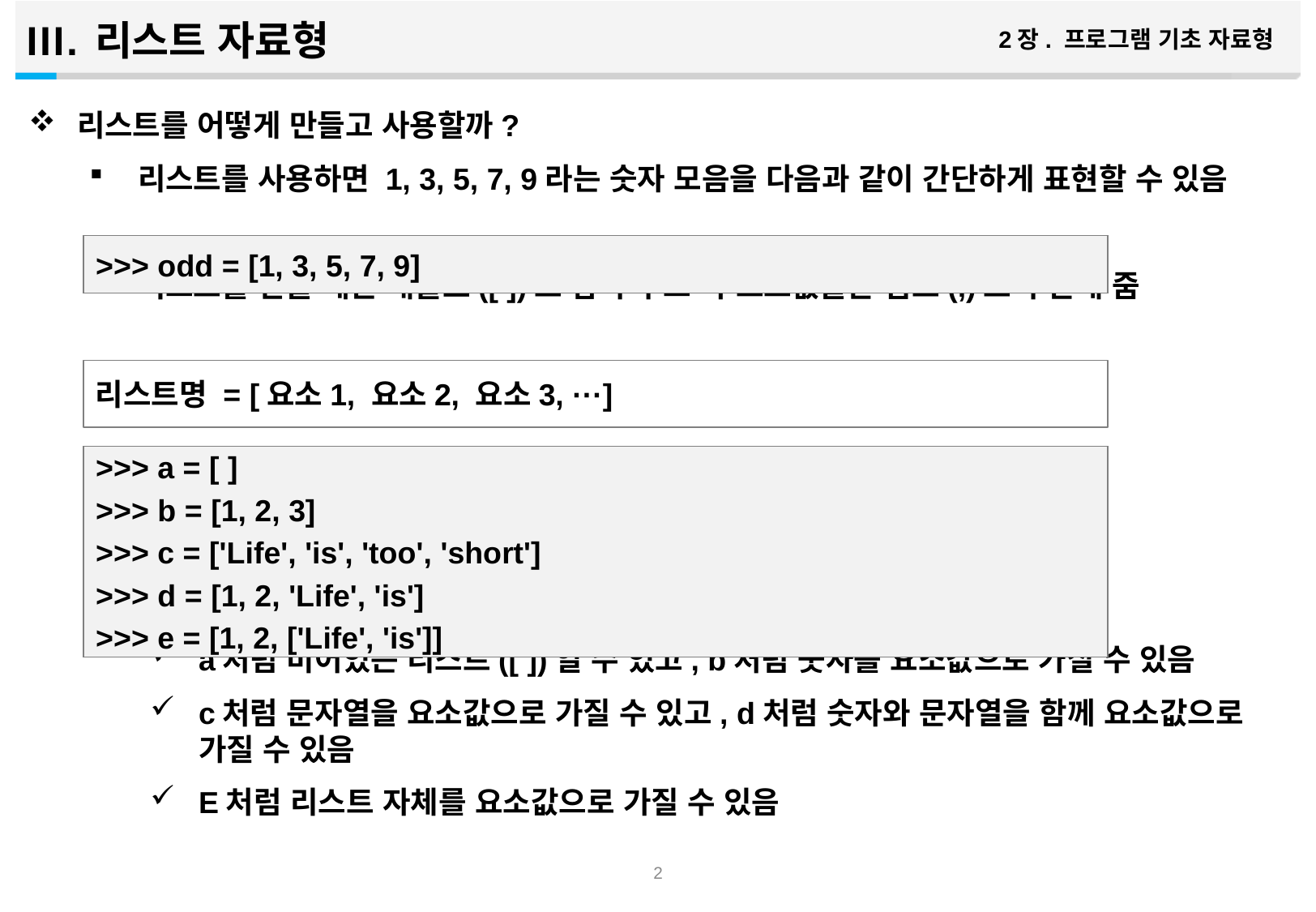

리스트 자료형
2장. 프로그램 기초 자료형
리스트를 어떻게 만들고 사용할까?
리스트를 사용하면 1, 3, 5, 7, 9라는 숫자 모음을 다음과 같이 간단하게 표현할 수 있음

리스트를 만들 때는 대괄호([ ])로 감싸 주고 각 요소값들은 쉼표(,)로 구분해 줌

a처럼 비어있는 리스트([ ])일 수 있고, b처럼 숫자를 요소값으로 가질 수 있음
c처럼 문자열을 요소값으로 가질 수 있고, d처럼 숫자와 문자열을 함께 요소값으로 가질 수 있음
E처럼 리스트 자체를 요소값으로 가질 수 있음
>>> odd = [1, 3, 5, 7, 9]
리스트명 = [요소1, 요소2, 요소3, ···]
>>> a = [ ]
>>> b = [1, 2, 3]
>>> c = ['Life', 'is', 'too', 'short']
>>> d = [1, 2, 'Life', 'is']
>>> e = [1, 2, ['Life', 'is']]
2